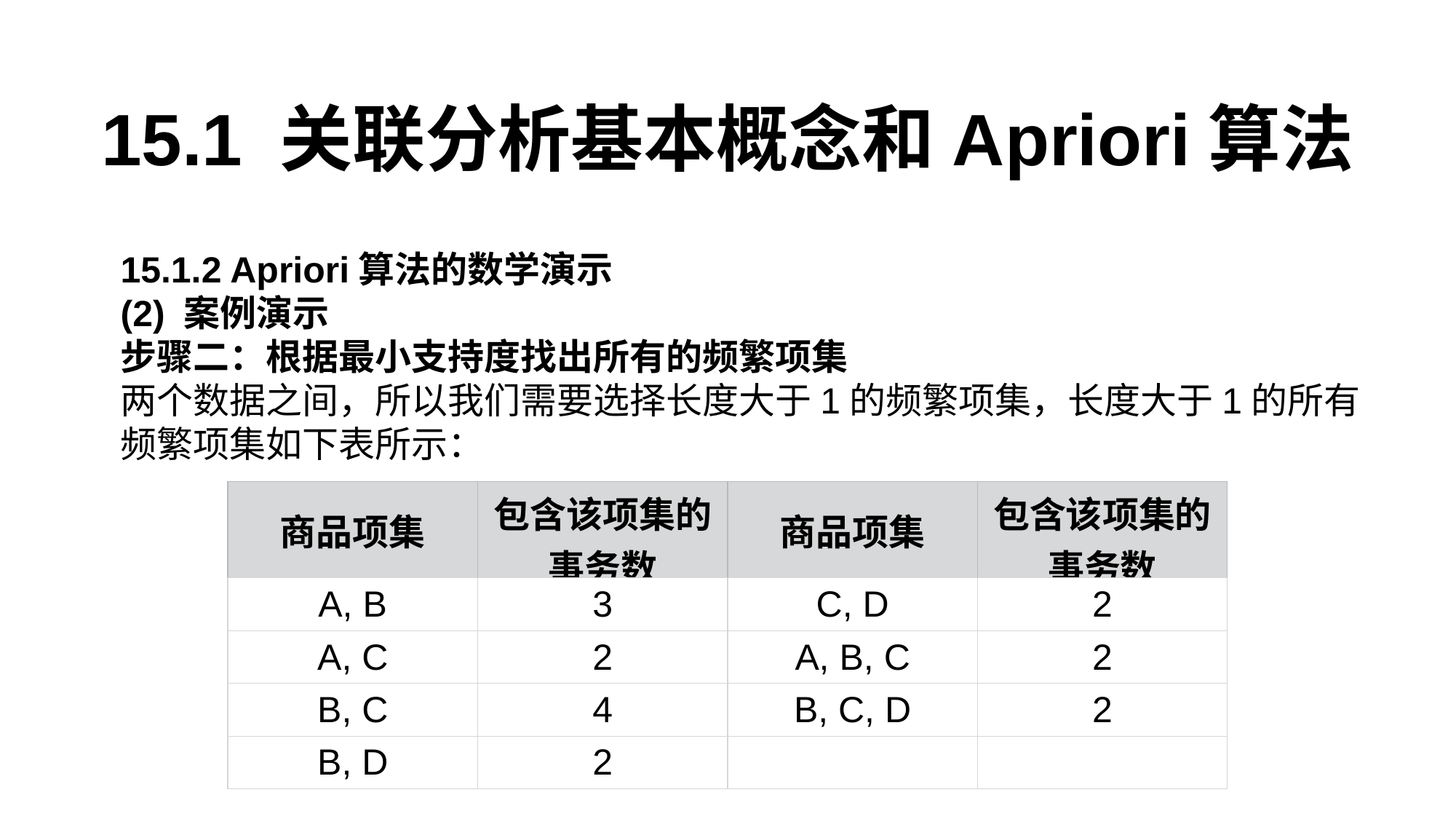

15.1 关联分析基本概念和Apriori算法
15.1.2 Apriori算法的数学演示
(2) 案例演示
步骤二：根据最小支持度找出所有的频繁项集
两个数据之间，所以我们需要选择长度大于1的频繁项集，长度大于1的所有频繁项集如下表所示：

| 商品项集 | 包含该项集的事务数 | 商品项集 | 包含该项集的事务数 |
| --- | --- | --- | --- |
| A, B | 3 | C, D | 2 |
| A, C | 2 | A, B, C | 2 |
| B, C | 4 | B, C, D | 2 |
| B, D | 2 |  |  |